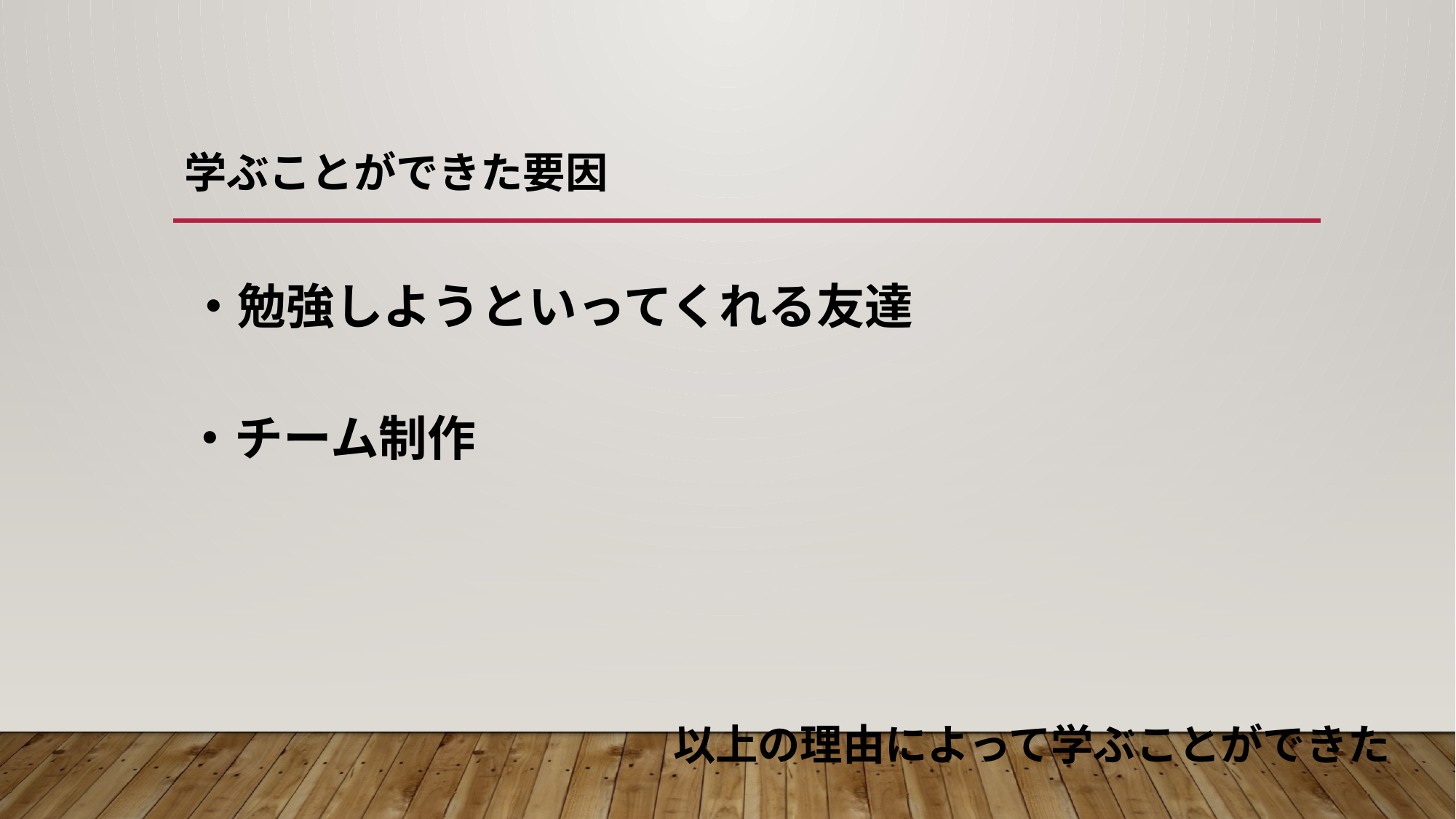

# 学ぶことができた要因
・勉強しようといってくれる友達
・チーム制作
以上の理由によって学ぶことができた